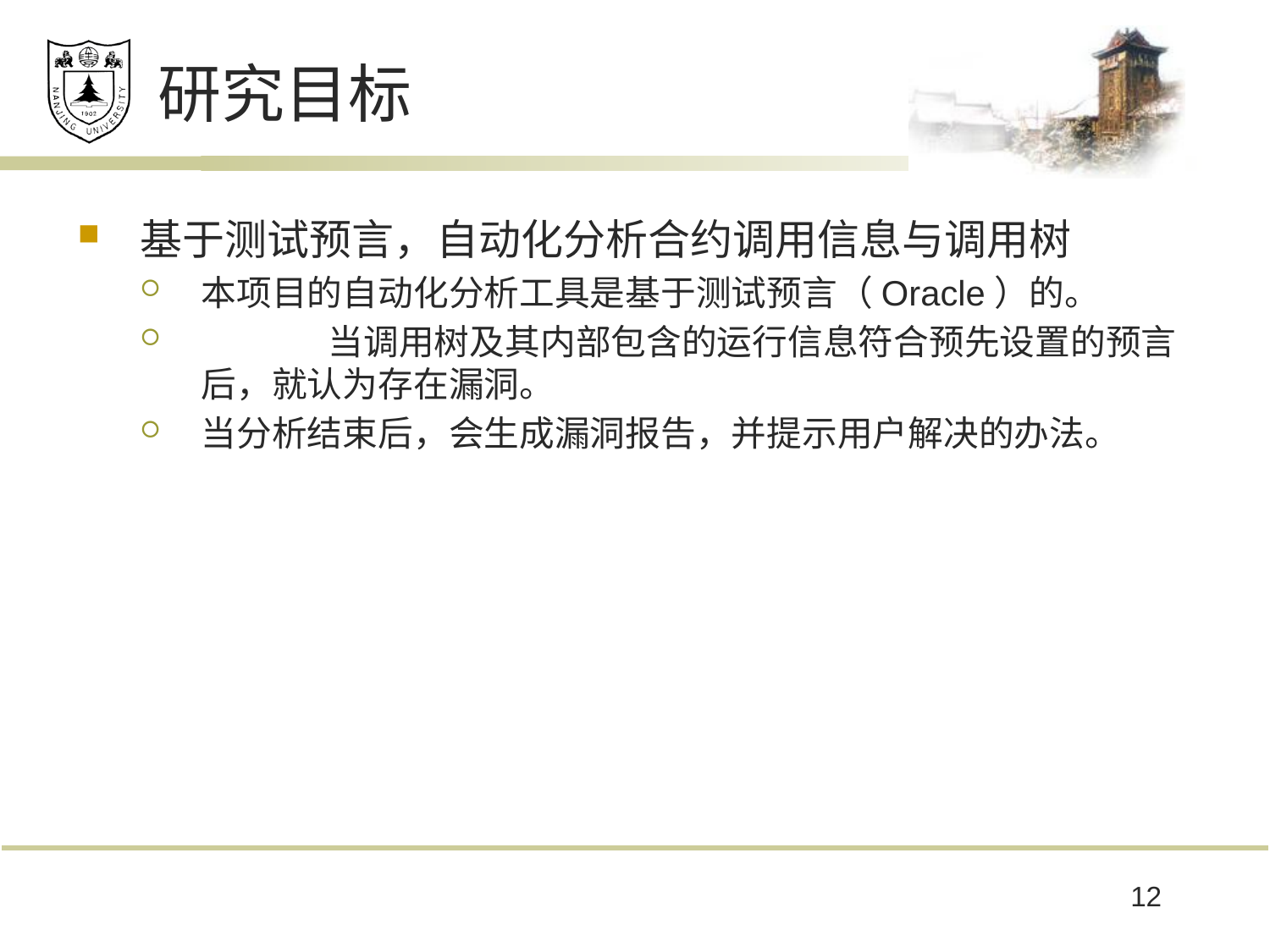

# 研究目标
基于测试预言，自动化分析合约调用信息与调用树
本项目的自动化分析工具是基于测试预言（Oracle）的。
	当调用树及其内部包含的运行信息符合预先设置的预言后，就认为存在漏洞。
当分析结束后，会生成漏洞报告，并提示用户解决的办法。

12